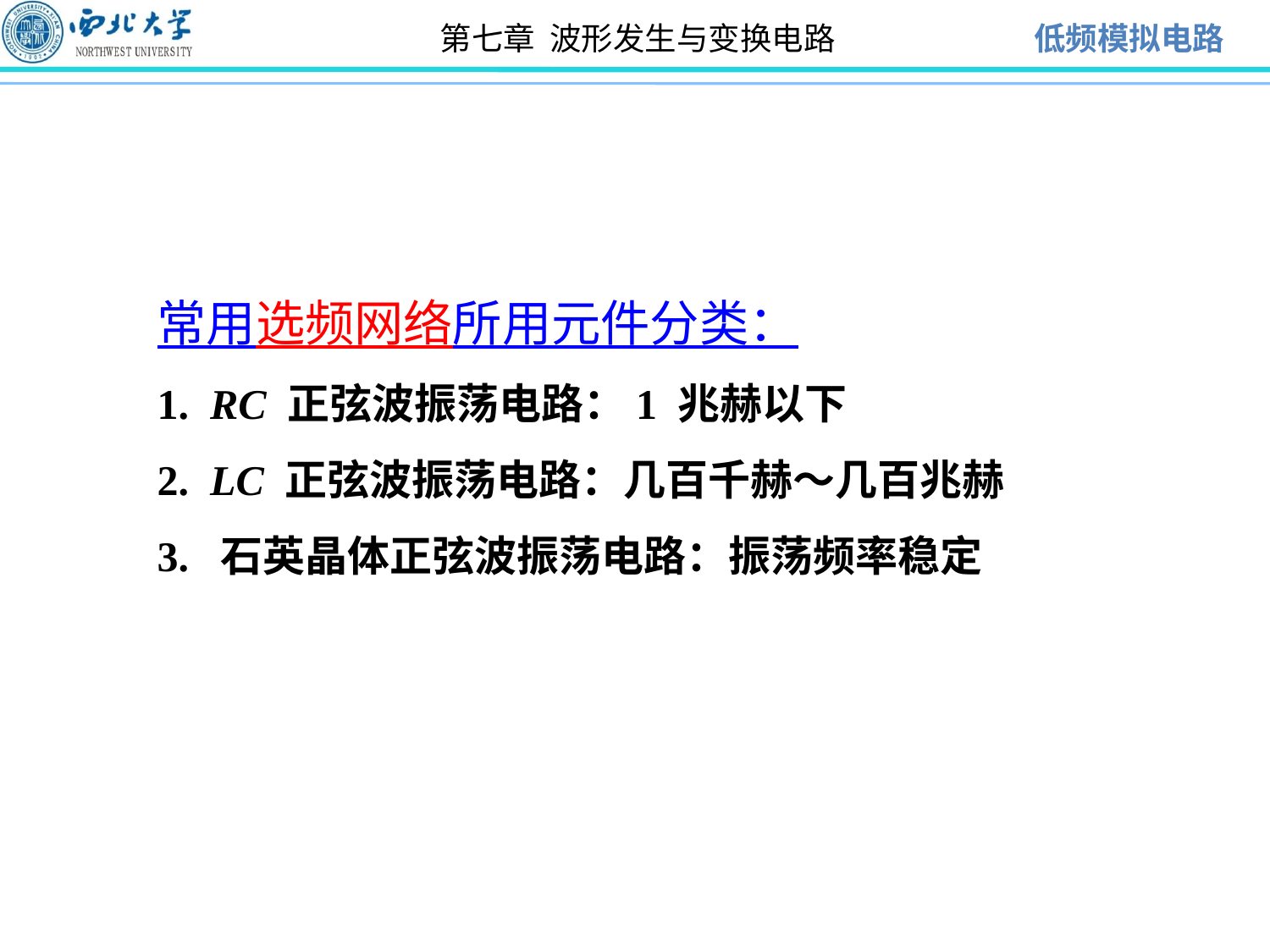

常用选频网络所用元件分类：
1.  RC 正弦波振荡电路：1 兆赫以下
2.  LC 正弦波振荡电路：几百千赫～几百兆赫
3.  石英晶体正弦波振荡电路：振荡频率稳定
12